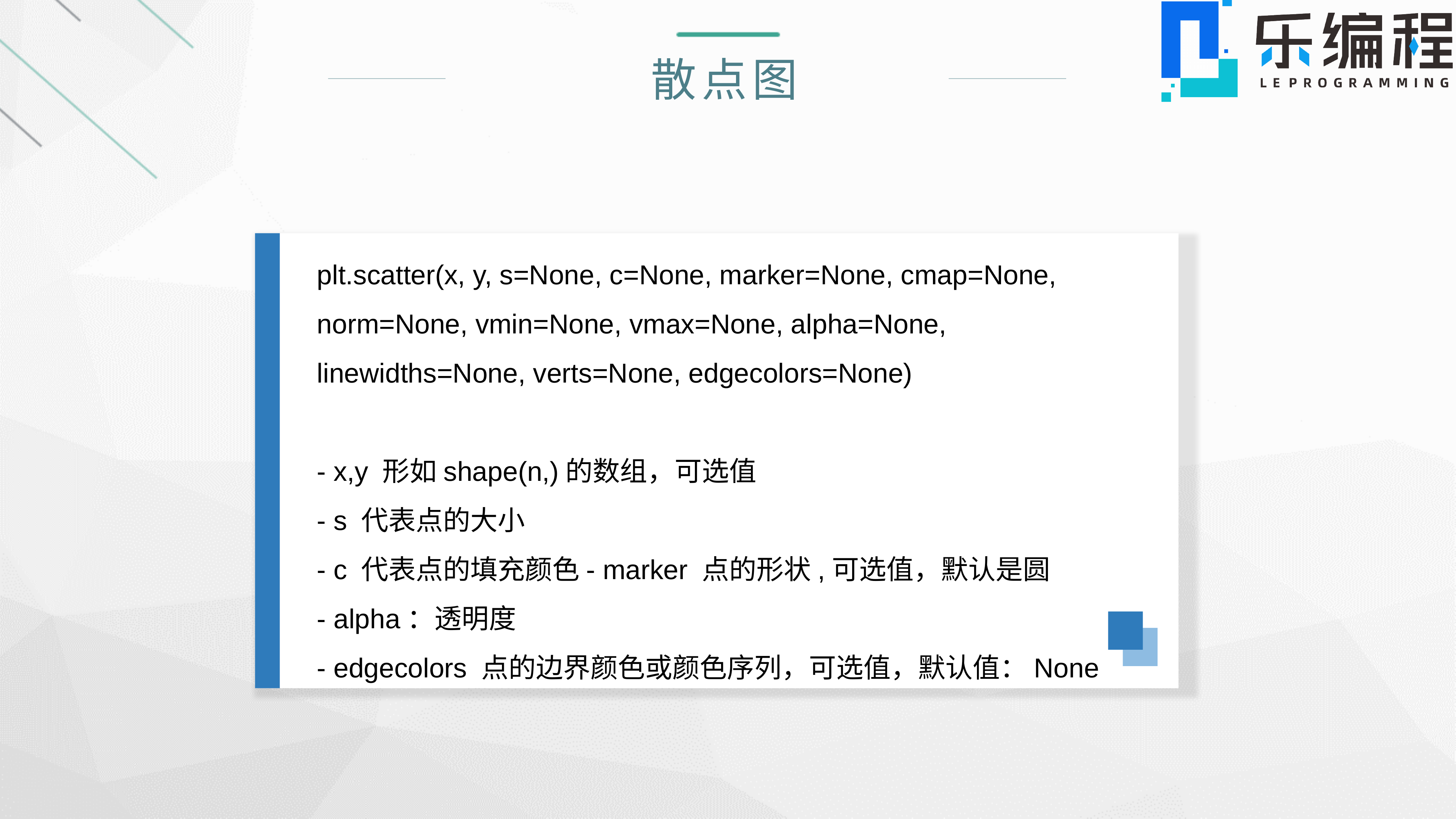

散点图

plt.scatter(x, y, s=None, c=None, marker=None, cmap=None, norm=None, vmin=None, vmax=None, alpha=None, linewidths=None, verts=None, edgecolors=None)

- x,y 形如shape(n,)的数组，可选值
- s 代表点的大小
- c 代表点的填充颜色- marker 点的形状,可选值，默认是圆
- alpha：透明度
- edgecolors 点的边界颜色或颜色序列，可选值，默认值：None